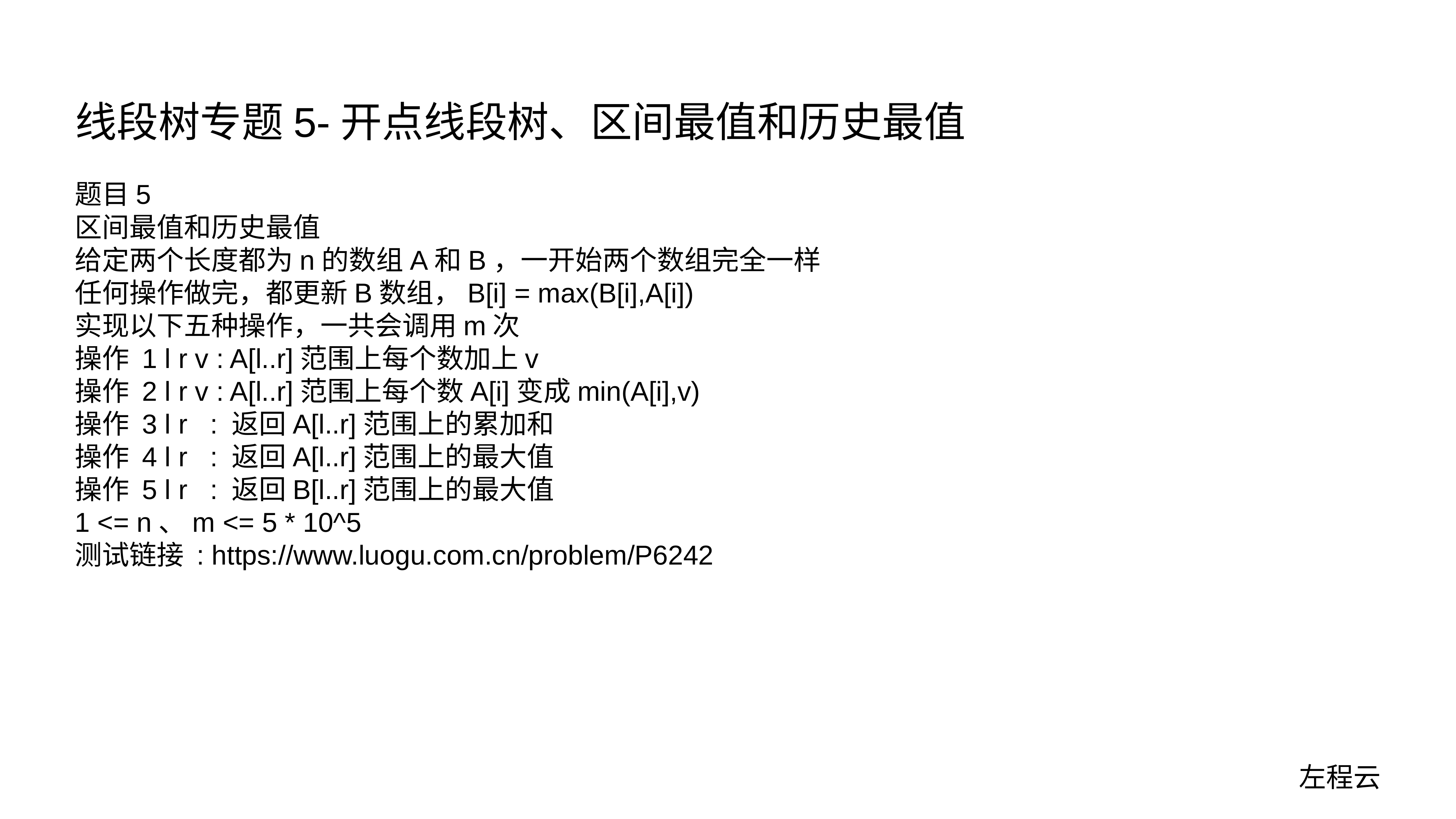

# 线段树专题5-开点线段树、区间最值和历史最值
题目5
区间最值和历史最值
给定两个长度都为n的数组A和B，一开始两个数组完全一样
任何操作做完，都更新B数组，B[i] = max(B[i],A[i])
实现以下五种操作，一共会调用m次
操作 1 l r v : A[l..r]范围上每个数加上v
操作 2 l r v : A[l..r]范围上每个数A[i]变成min(A[i],v)
操作 3 l r   : 返回A[l..r]范围上的累加和
操作 4 l r   : 返回A[l..r]范围上的最大值
操作 5 l r   : 返回B[l..r]范围上的最大值
1 <= n、m <= 5 * 10^5
测试链接 : https://www.luogu.com.cn/problem/P6242
左程云